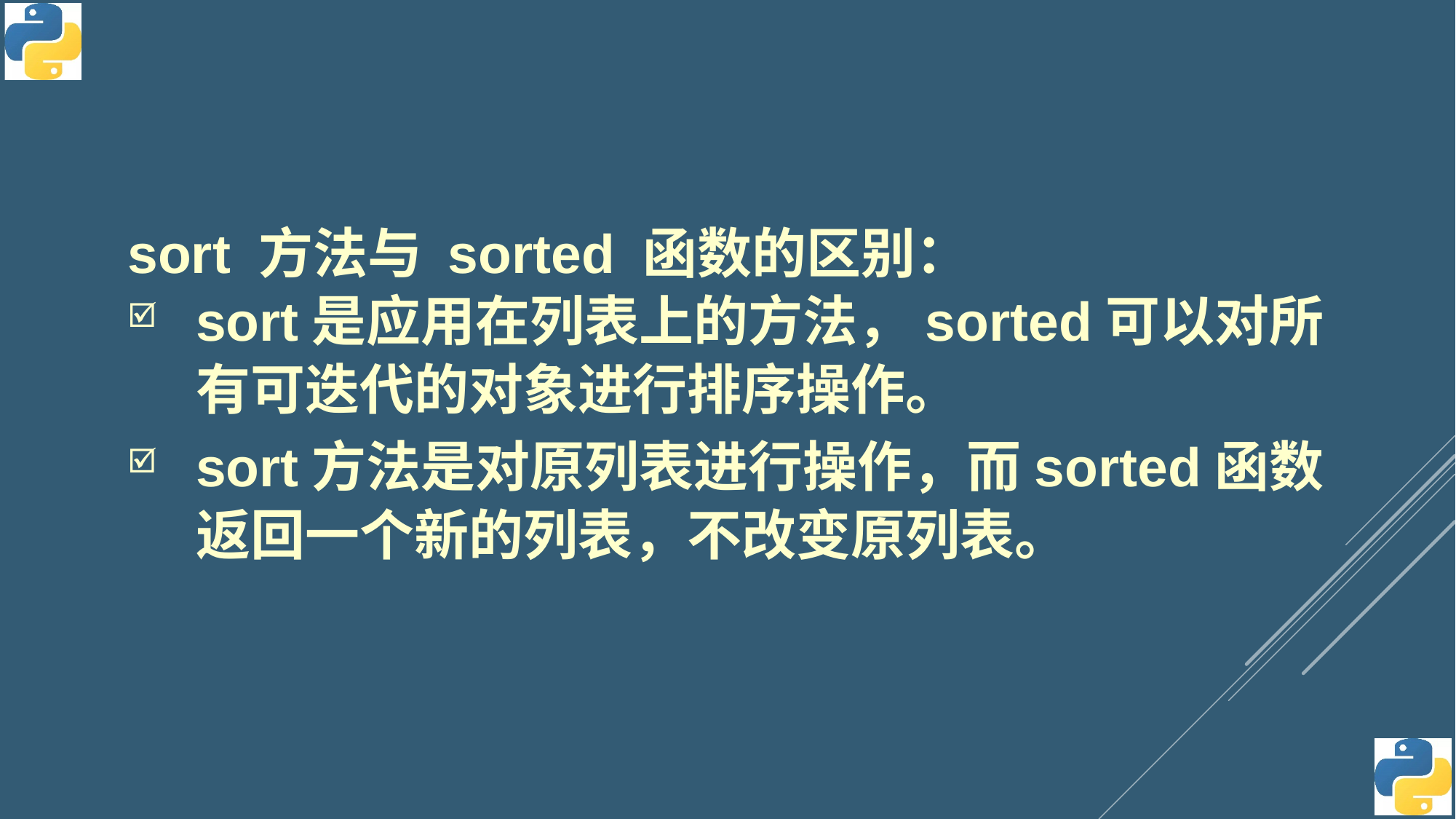

sort 方法与 sorted 函数的区别：
sort是应用在列表上的方法，sorted可以对所有可迭代的对象进行排序操作。
sort方法是对原列表进行操作，而sorted函数返回一个新的列表，不改变原列表。